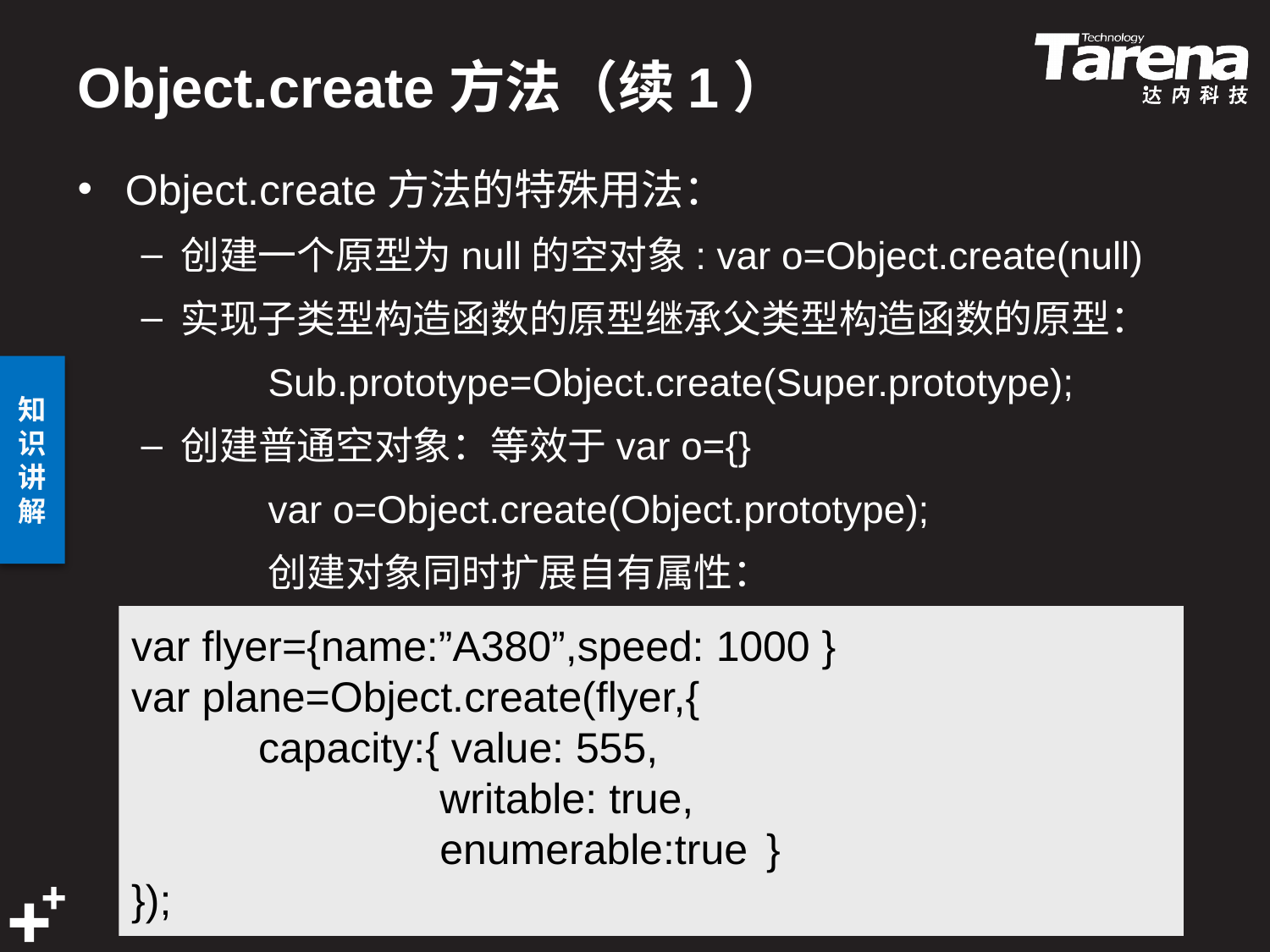

# Object.create方法（续1）
Object.create方法的特殊用法：
创建一个原型为null的空对象: var o=Object.create(null)
实现子类型构造函数的原型继承父类型构造函数的原型：
	Sub.prototype=Object.create(Super.prototype);
创建普通空对象：等效于var o={}
	var o=Object.create(Object.prototype);
	创建对象同时扩展自有属性：

var flyer={name:”A380”,speed: 1000 }
var plane=Object.create(flyer,{
	capacity:{ value: 555,
                          writable: true,
                          enumerable:true	}
});